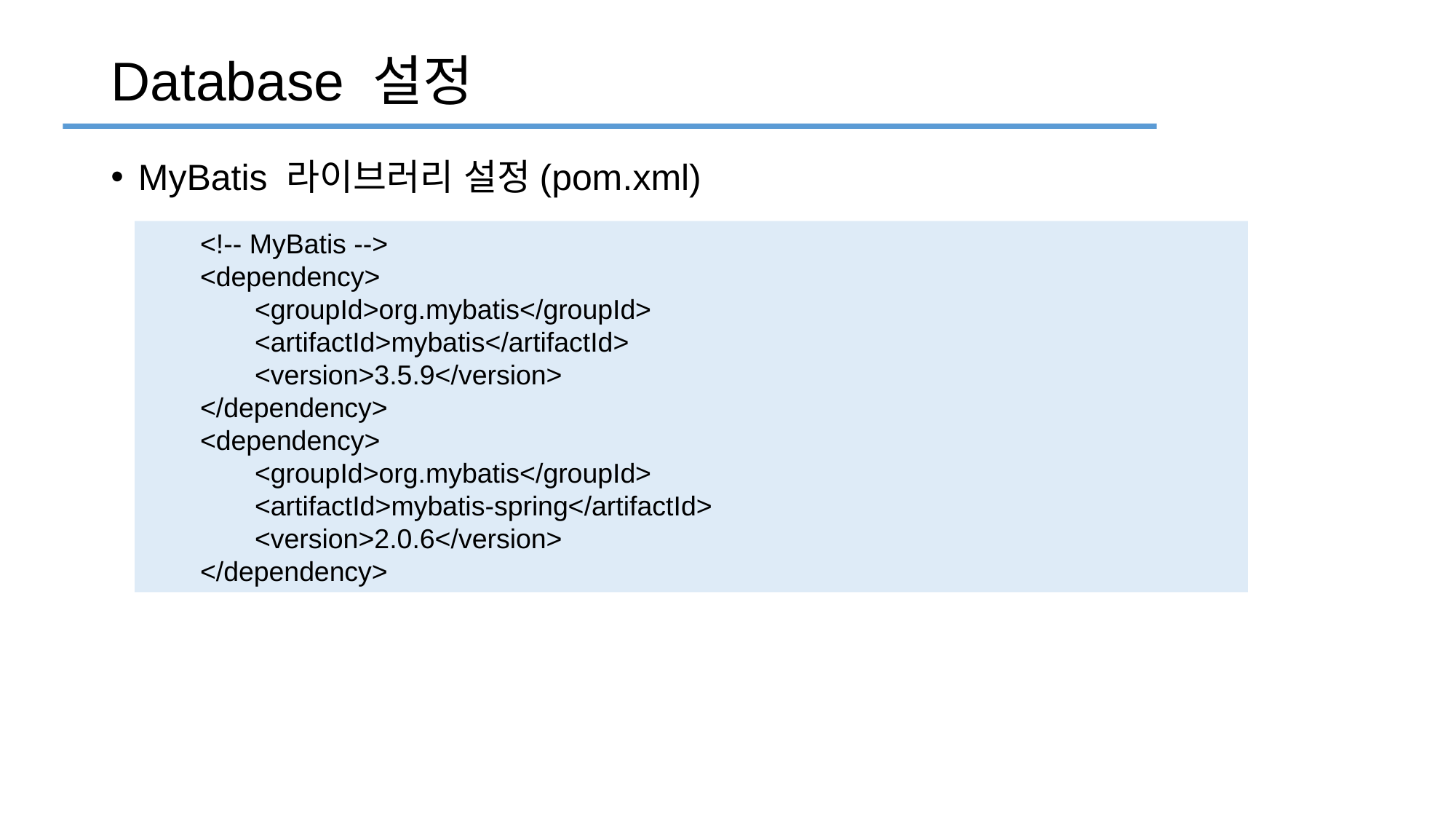

# Database 설정
MyBatis 라이브러리 설정(pom.xml)
<!-- MyBatis -->
<dependency>
<groupId>org.mybatis</groupId>
<artifactId>mybatis</artifactId>
<version>3.5.9</version>
</dependency>
<dependency>
<groupId>org.mybatis</groupId>
<artifactId>mybatis-spring</artifactId>
<version>2.0.6</version>
</dependency>